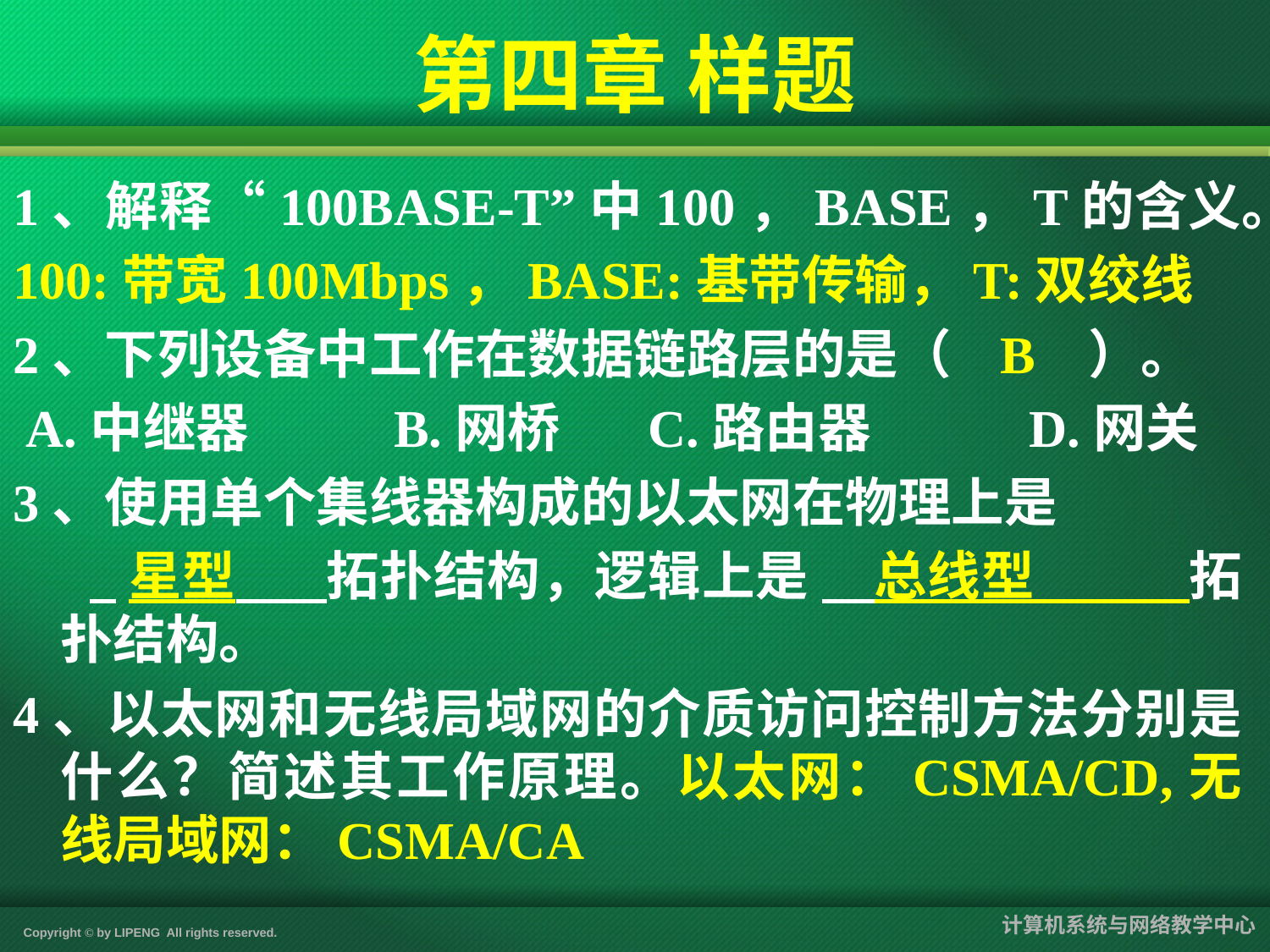

第四章 样题

1、解释“100BASE-T”中100，BASE，T的含义。
100:带宽100Mbps，BASE:基带传输，T:双绞线
2、下列设备中工作在数据链路层的是（   B   ）。
 A.中继器   	B.网桥   	C.路由器    	D.网关
3、使用单个集线器构成的以太网在物理上是
        星型       拓扑结构，逻辑上是     总线型            拓扑结构。
4、以太网和无线局域网的介质访问控制方法分别是什么？简述其工作原理。以太网：CSMA/CD,无线局域网：CSMA/CA